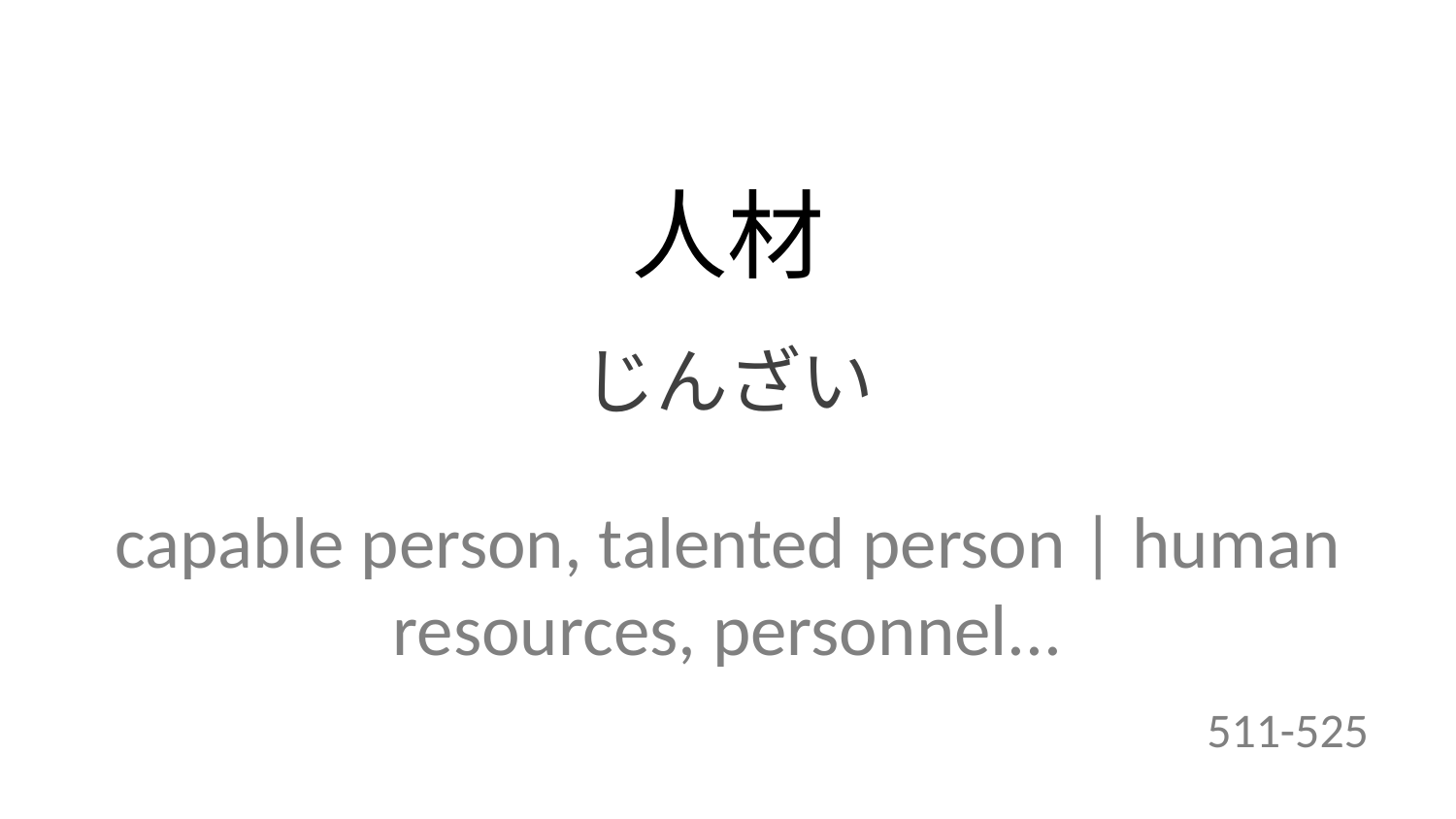

人材

じんざい
capable person, talented person | human resources, personnel...
511-525